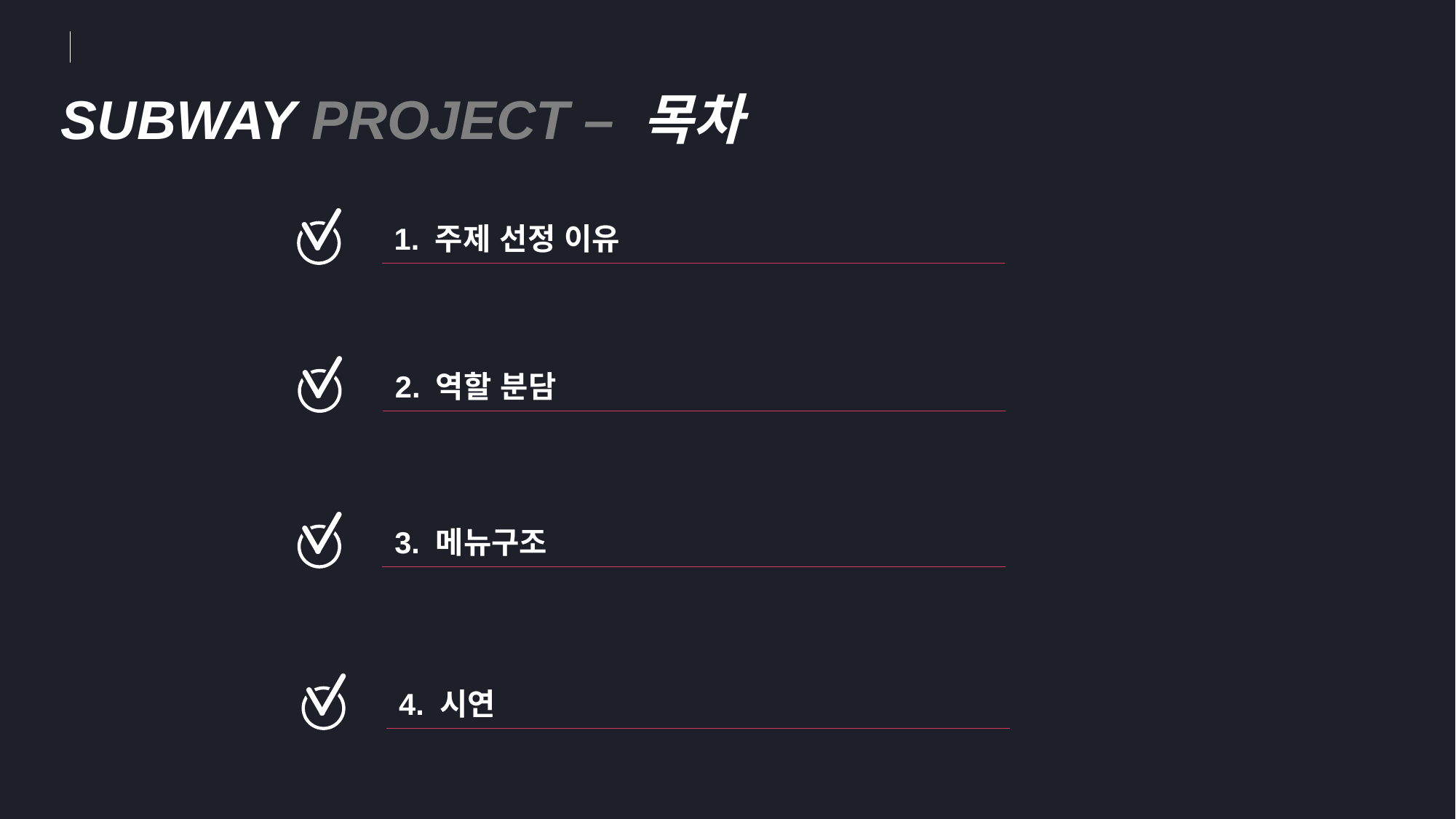

SUBWAY PROJECT – 목차

1. 주제 선정 이유

2. 역할 분담

3. 메뉴구조

4. 시연